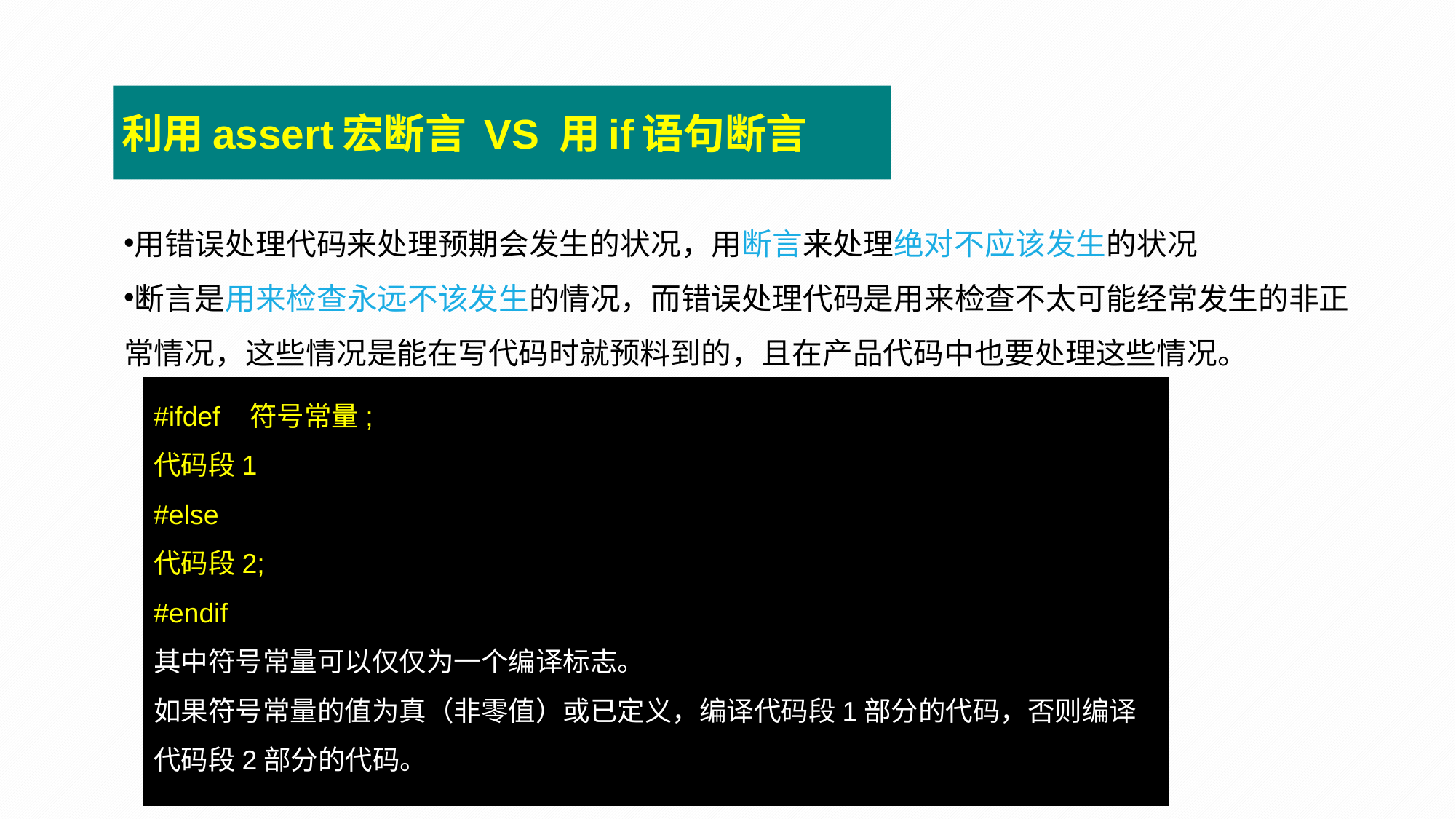

利用assert宏断言 VS 用if语句断言
用错误处理代码来处理预期会发生的状况，用断言来处理绝对不应该发生的状况
断言是用来检查永远不该发生的情况，而错误处理代码是用来检查不太可能经常发生的非正常情况，这些情况是能在写代码时就预料到的，且在产品代码中也要处理这些情况。
#ifdef   符号常量;
代码段1
#else
代码段2;
#endif
其中符号常量可以仅仅为一个编译标志。
如果符号常量的值为真（非零值）或已定义，编译代码段1部分的代码，否则编译代码段2部分的代码。